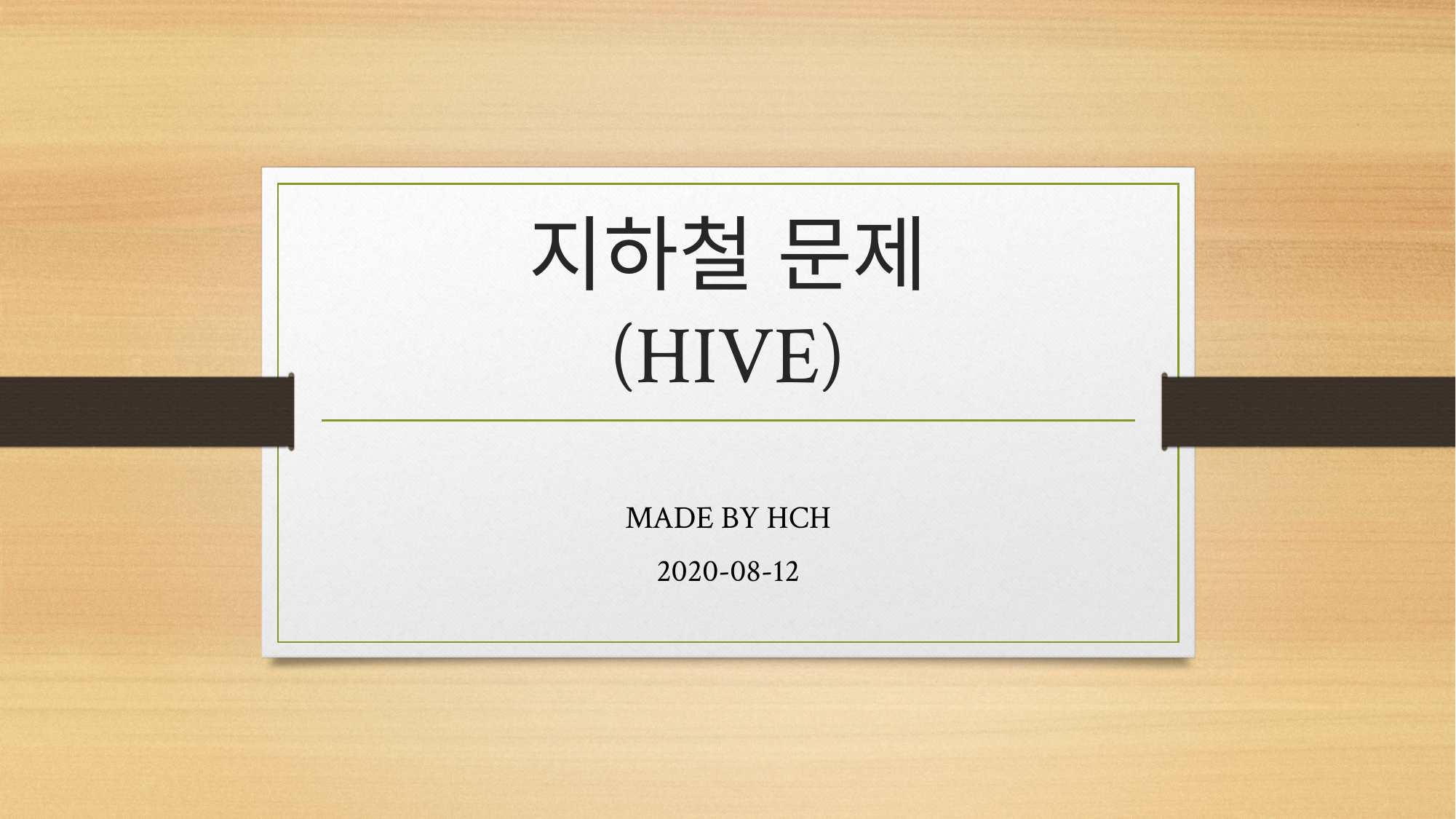

# 지하철 문제 (HIVE)

MADE BY HCH
2020-08-12